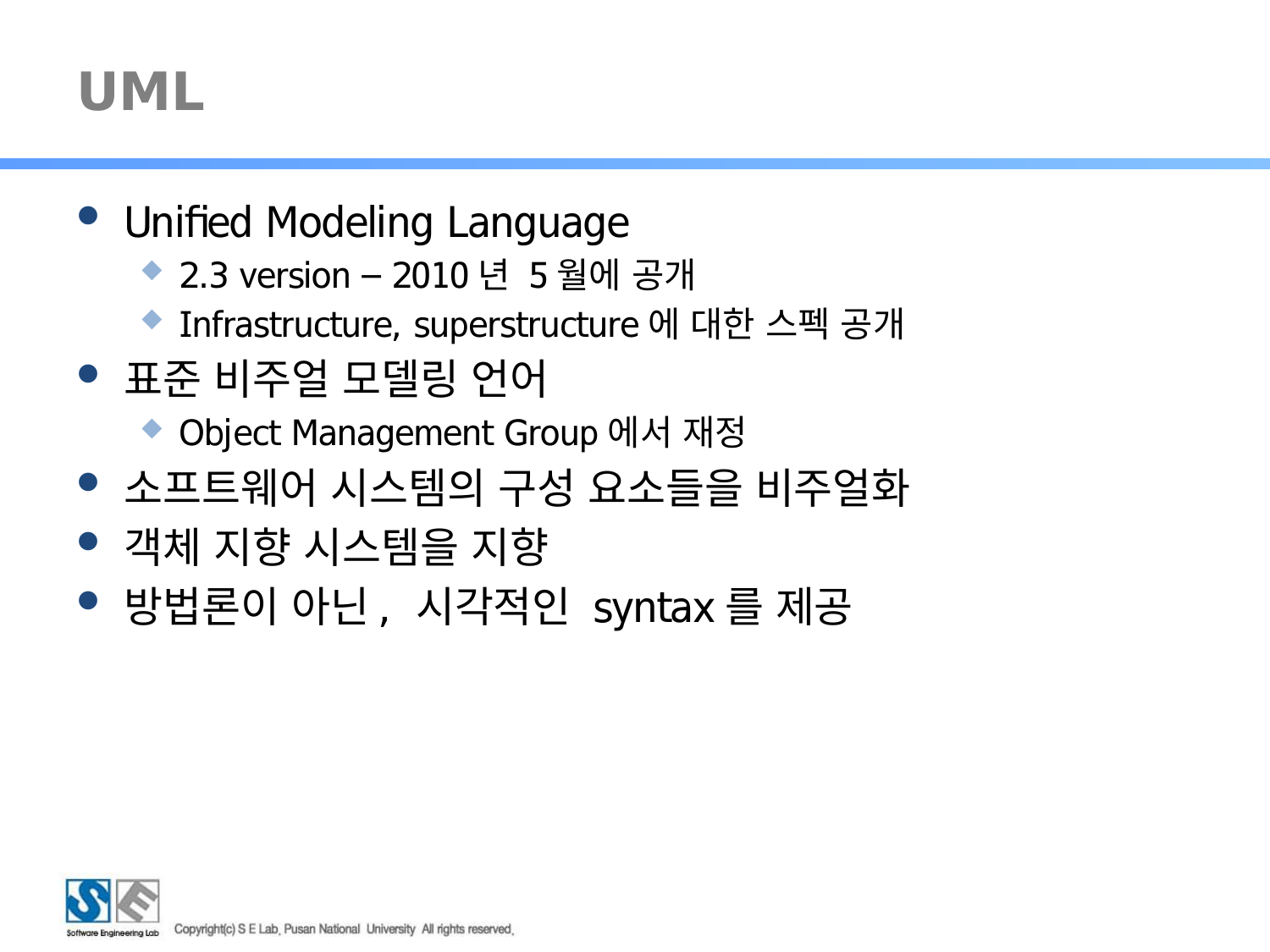

# UML
Unified Modeling Language
2.3 version – 2010년 5월에 공개
Infrastructure, superstructure에 대한 스펙 공개
표준 비주얼 모델링 언어
Object Management Group에서 재정
소프트웨어 시스템의 구성 요소들을 비주얼화
객체 지향 시스템을 지향
방법론이 아닌, 시각적인 syntax를 제공